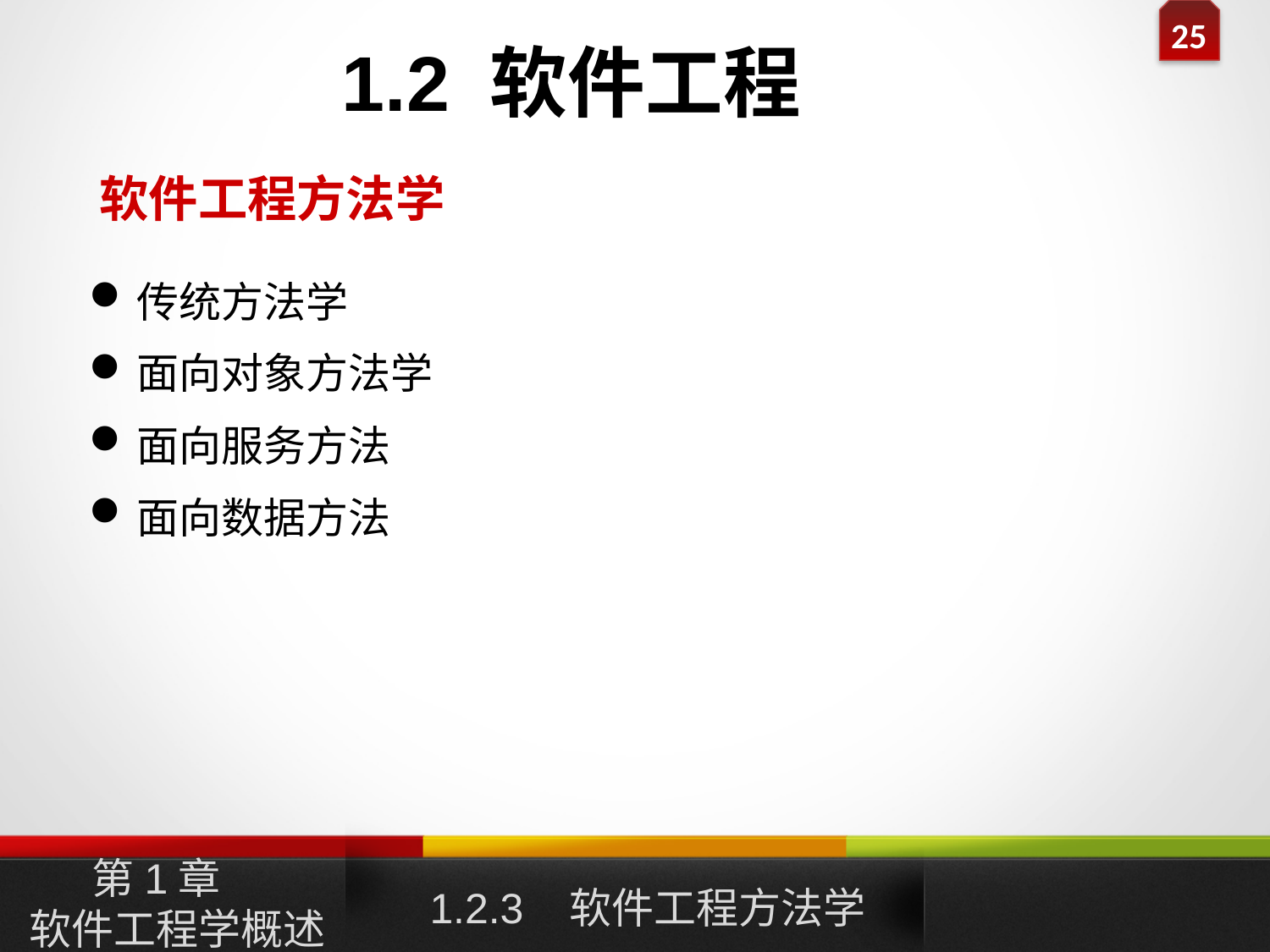

1.2 软件工程
软件工程方法学
传统方法学
面向对象方法学
面向服务方法
面向数据方法

1.2.3   软件工程方法学